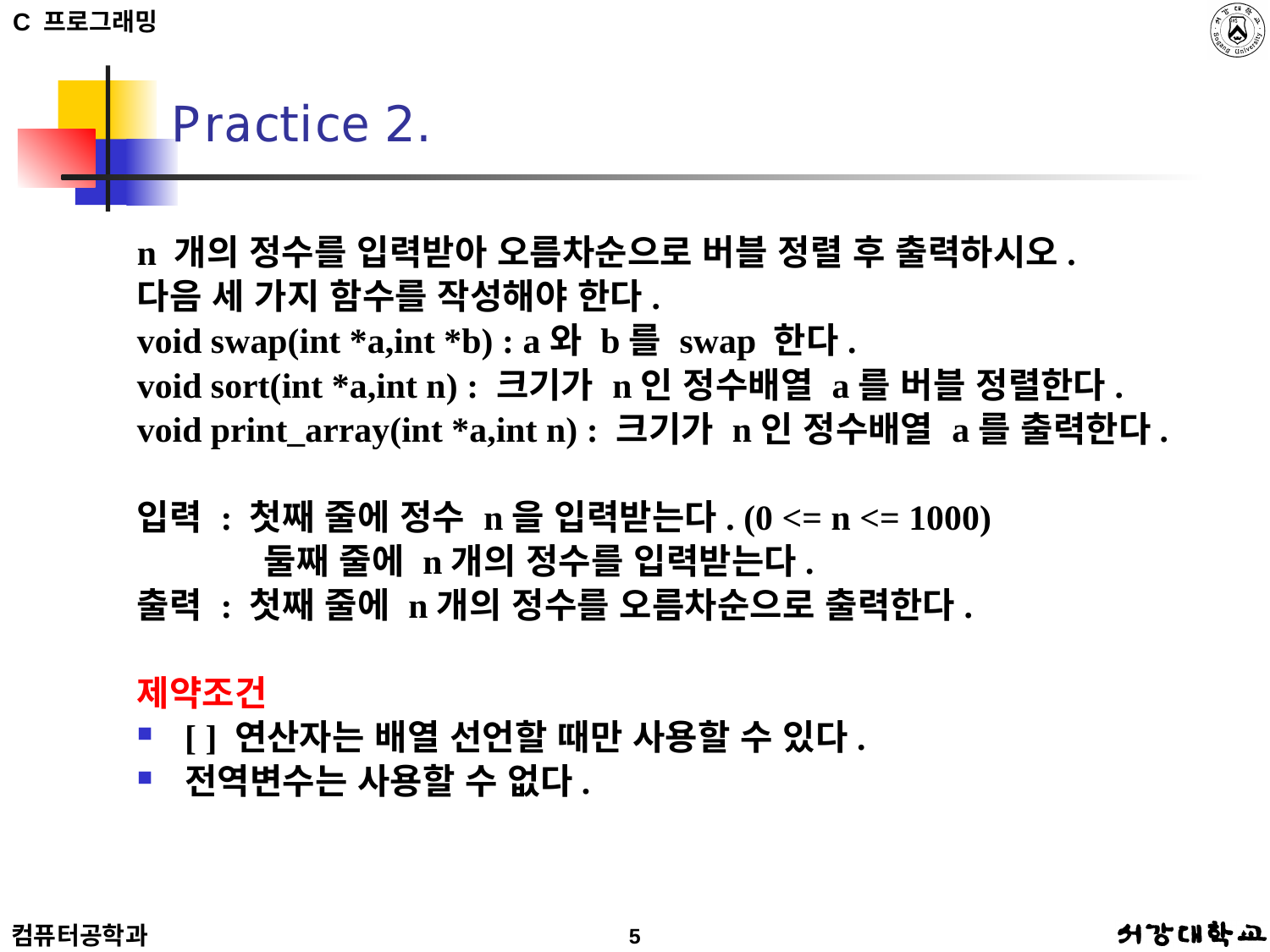

# Practice 2.
n 개의 정수를 입력받아 오름차순으로 버블 정렬 후 출력하시오.
다음 세 가지 함수를 작성해야 한다.
void swap(int *a,int *b) : a와 b를 swap 한다.
void sort(int *a,int n) : 크기가 n인 정수배열 a를 버블 정렬한다.
void print_array(int *a,int n) : 크기가 n인 정수배열 a를 출력한다.

입력 : 첫째 줄에 정수 n을 입력받는다. (0 <= n <= 1000)
	둘째 줄에 n개의 정수를 입력받는다.
출력 : 첫째 줄에 n개의 정수를 오름차순으로 출력한다.

제약조건
[ ] 연산자는 배열 선언할 때만 사용할 수 있다.
전역변수는 사용할 수 없다.

5